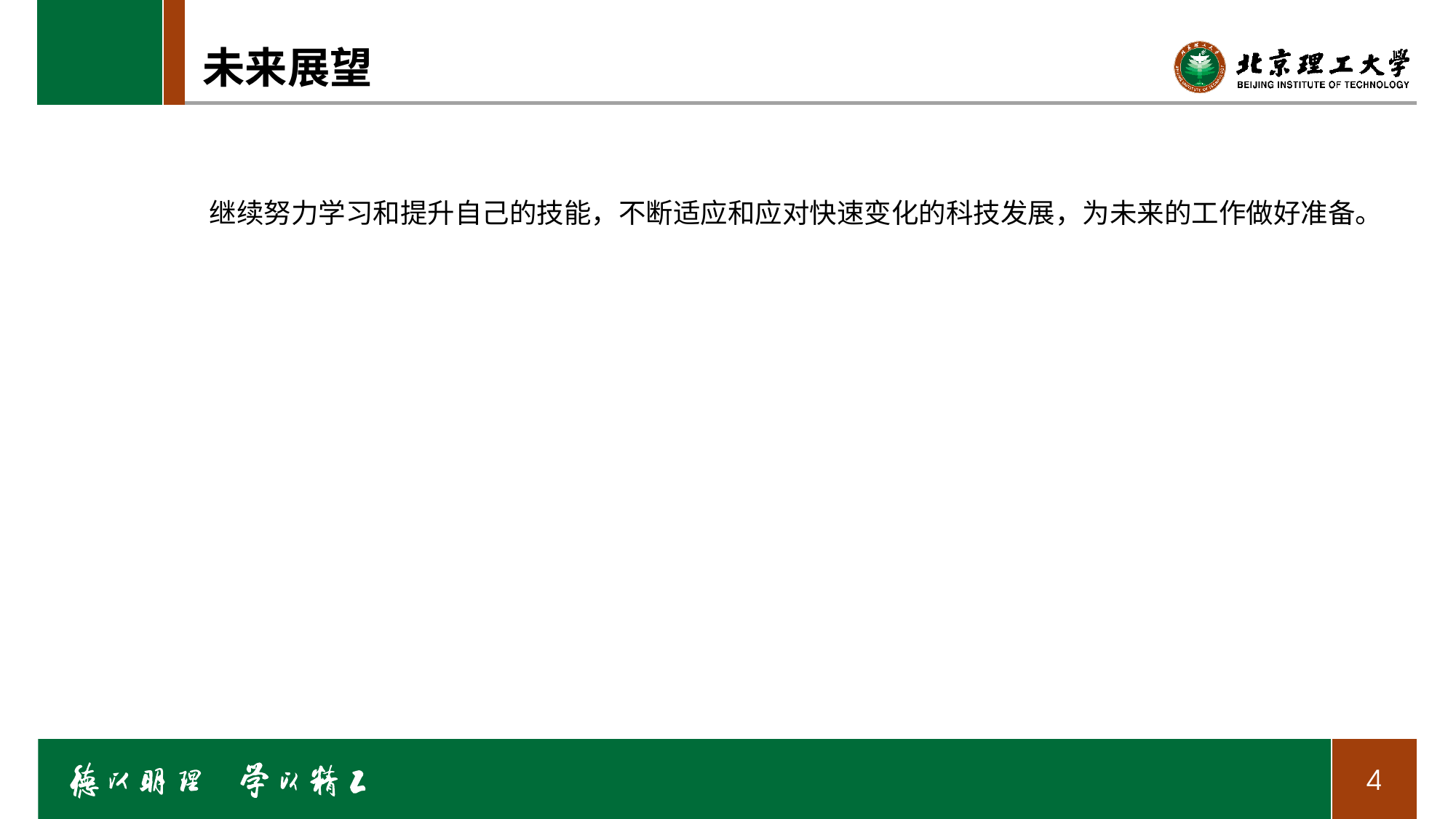

# 未来展望
继续努力学习和提升自己的技能，不断适应和应对快速变化的科技发展，为未来的工作做好准备。